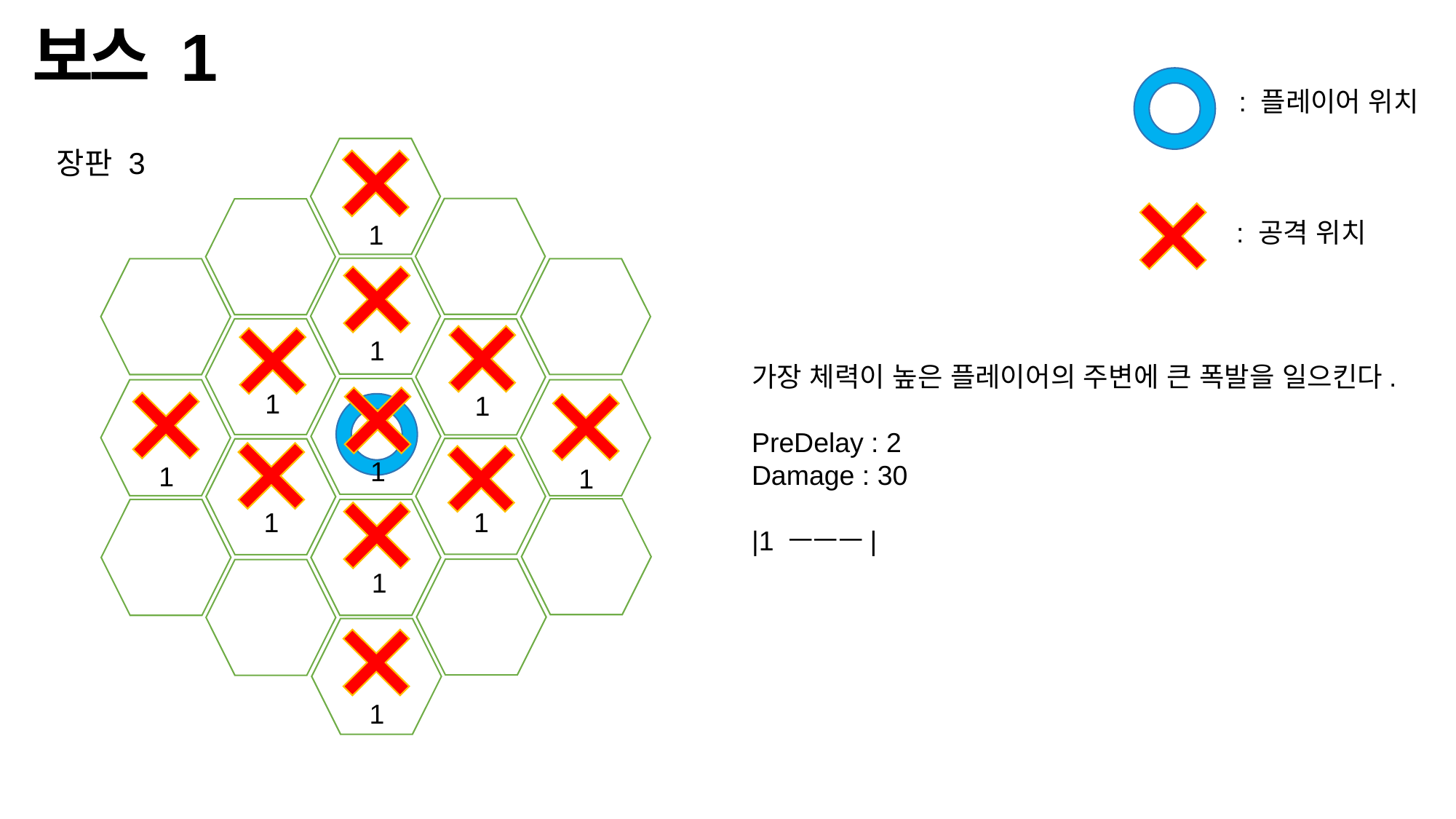

# 보스 1

 : 플레이어 위치

1
장판 3

 : 공격 위치

1
가장 체력이 높은 플레이어의 주변에 큰 폭발을 일으킨다.

PreDelay : 2
Damage : 30

|1 ㅡㅡㅡ|

1

1

1

1
1

1
1

1

1